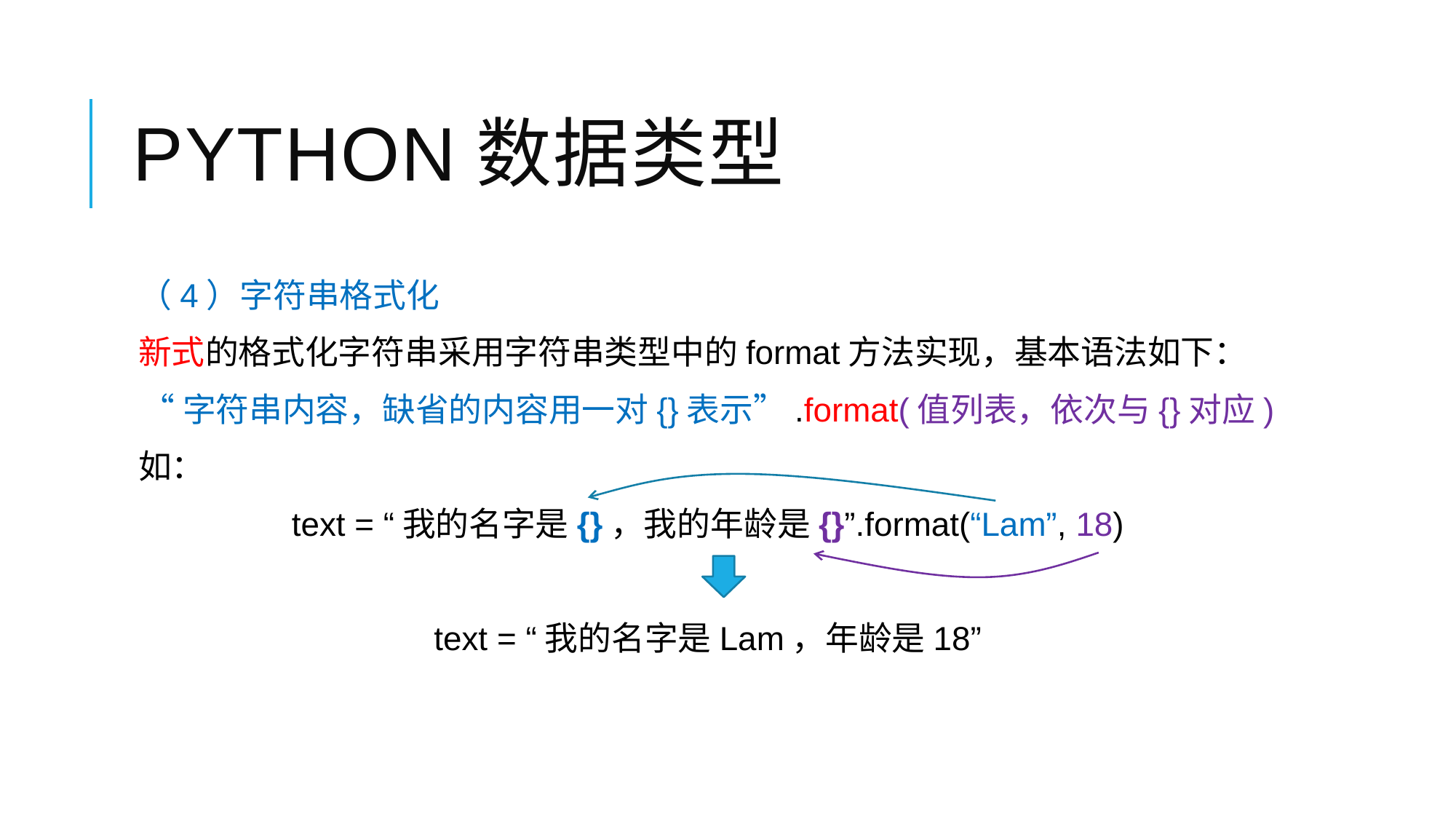

# Python数据类型
（4）字符串格式化
新式的格式化字符串采用字符串类型中的format方法实现，基本语法如下：
“字符串内容，缺省的内容用一对{}表示”.format(值列表，依次与{}对应)
如：
text = “我的名字是{}，我的年龄是{}”.format(“Lam”, 18)

text = “我的名字是Lam，年龄是18”